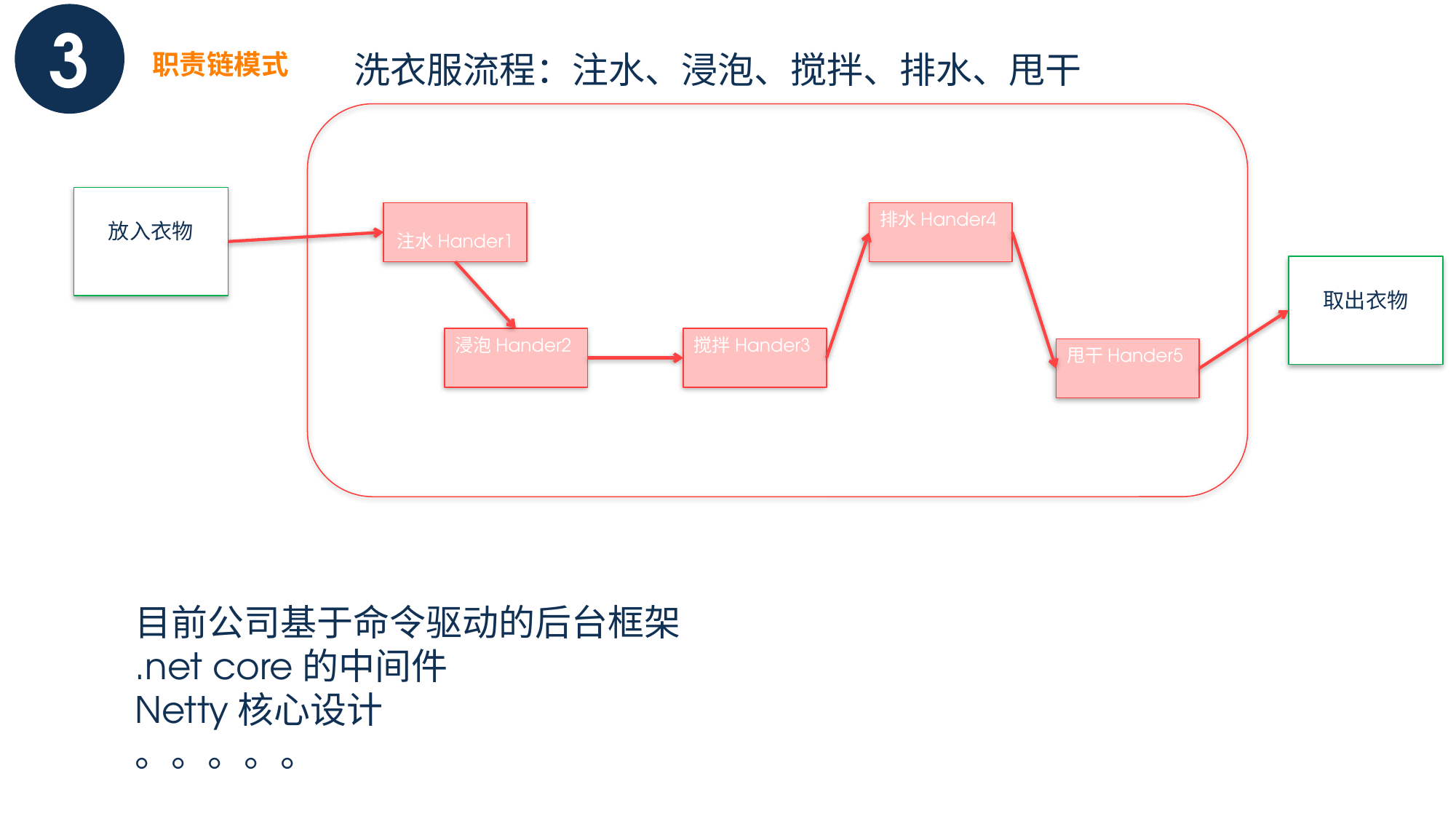

3
职责链模式
洗衣服流程：注水、浸泡、搅拌、排水、甩干

放入衣物

注水Hander1
排水Hander4

取出衣物

浸泡Hander2
搅拌Hander3
甩干Hander5
目前公司基于命令驱动的后台框架
.net core的中间件
Netty核心设计
。。。。。